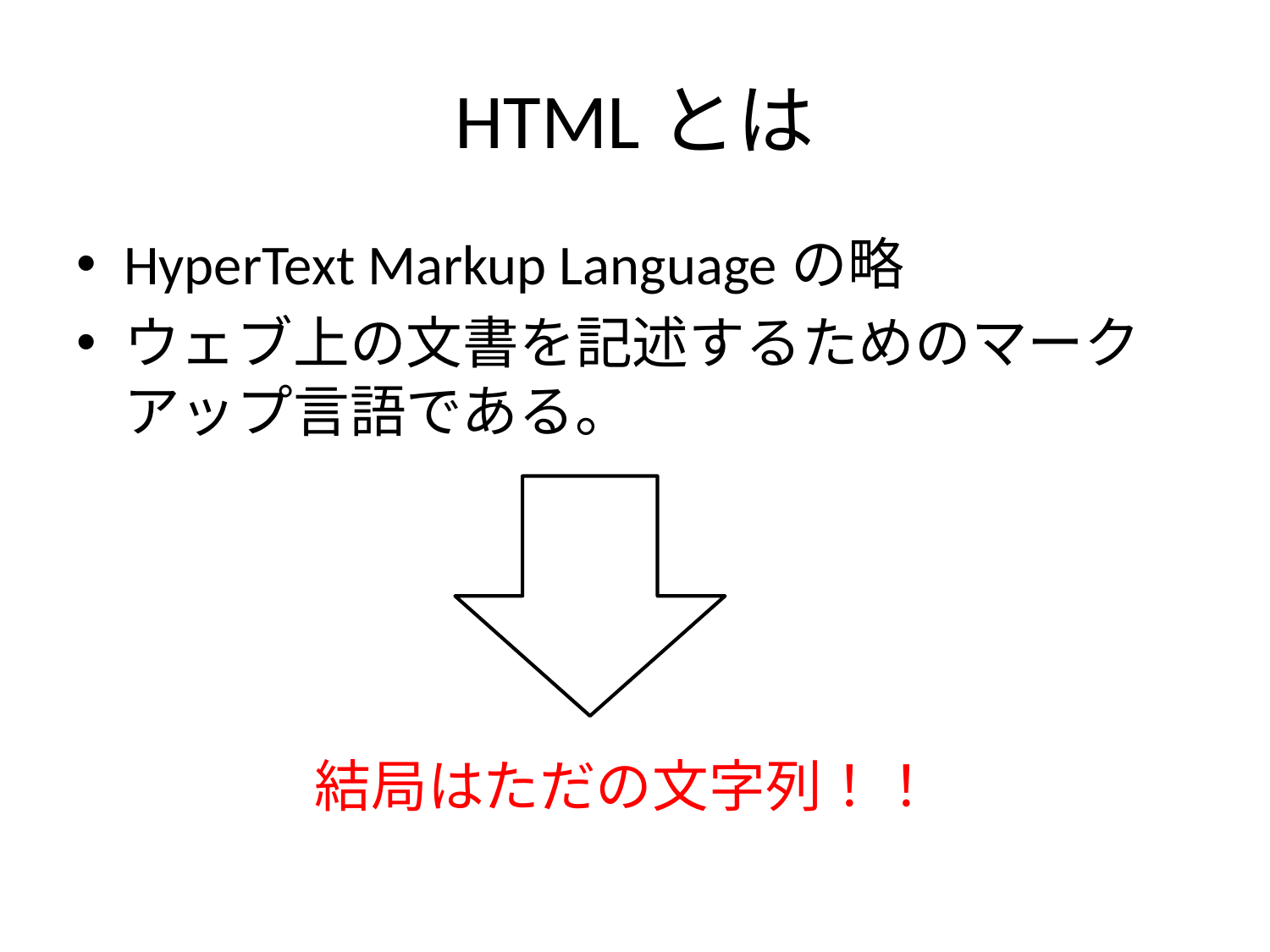

# HTMLとは
HyperText Markup Languageの略
ウェブ上の文書を記述するためのマークアップ言語である。

結局はただの文字列！！